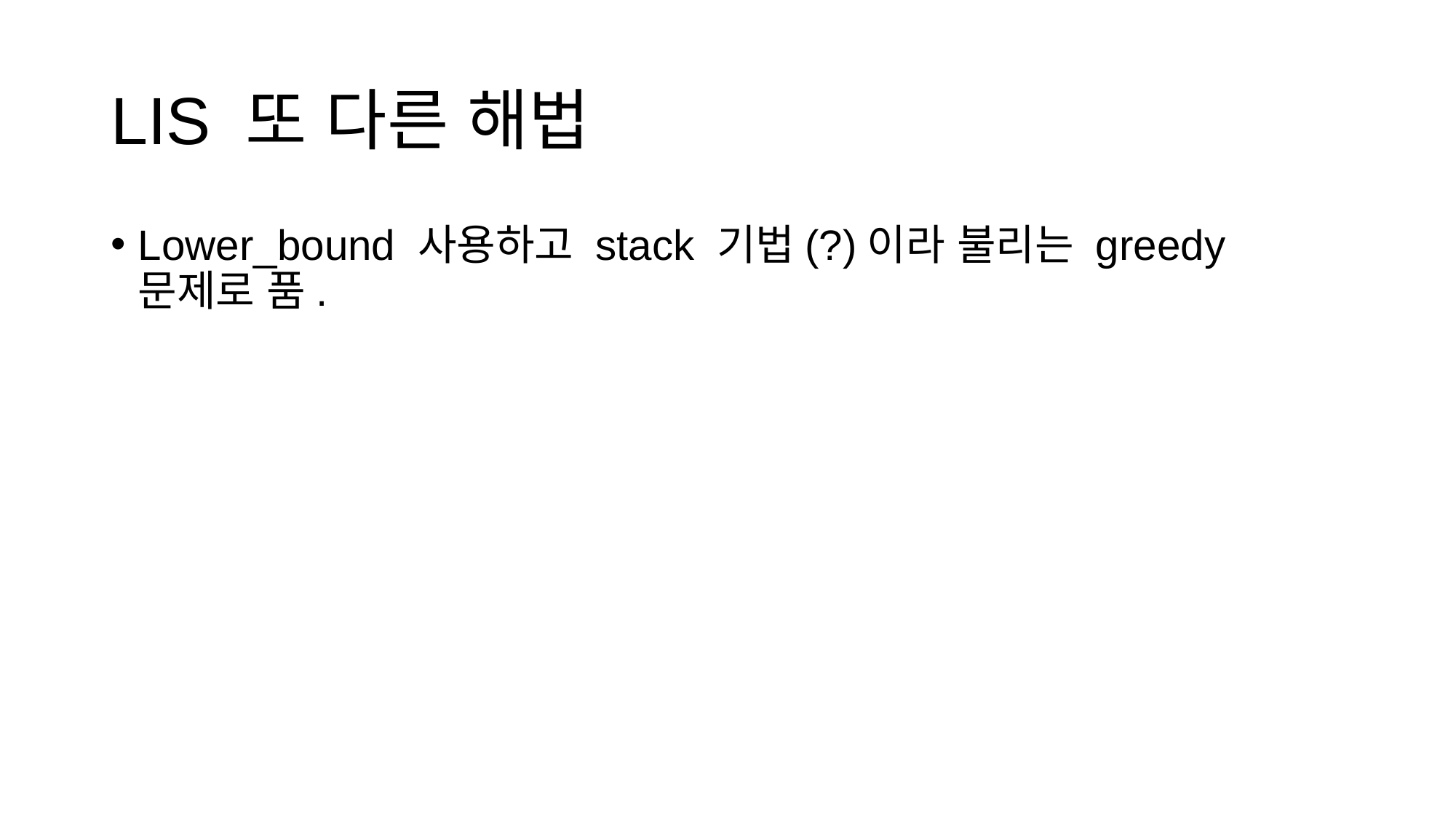

# LIS 또 다른 해법
Lower_bound 사용하고 stack 기법(?)이라 불리는 greedy 문제로 품.